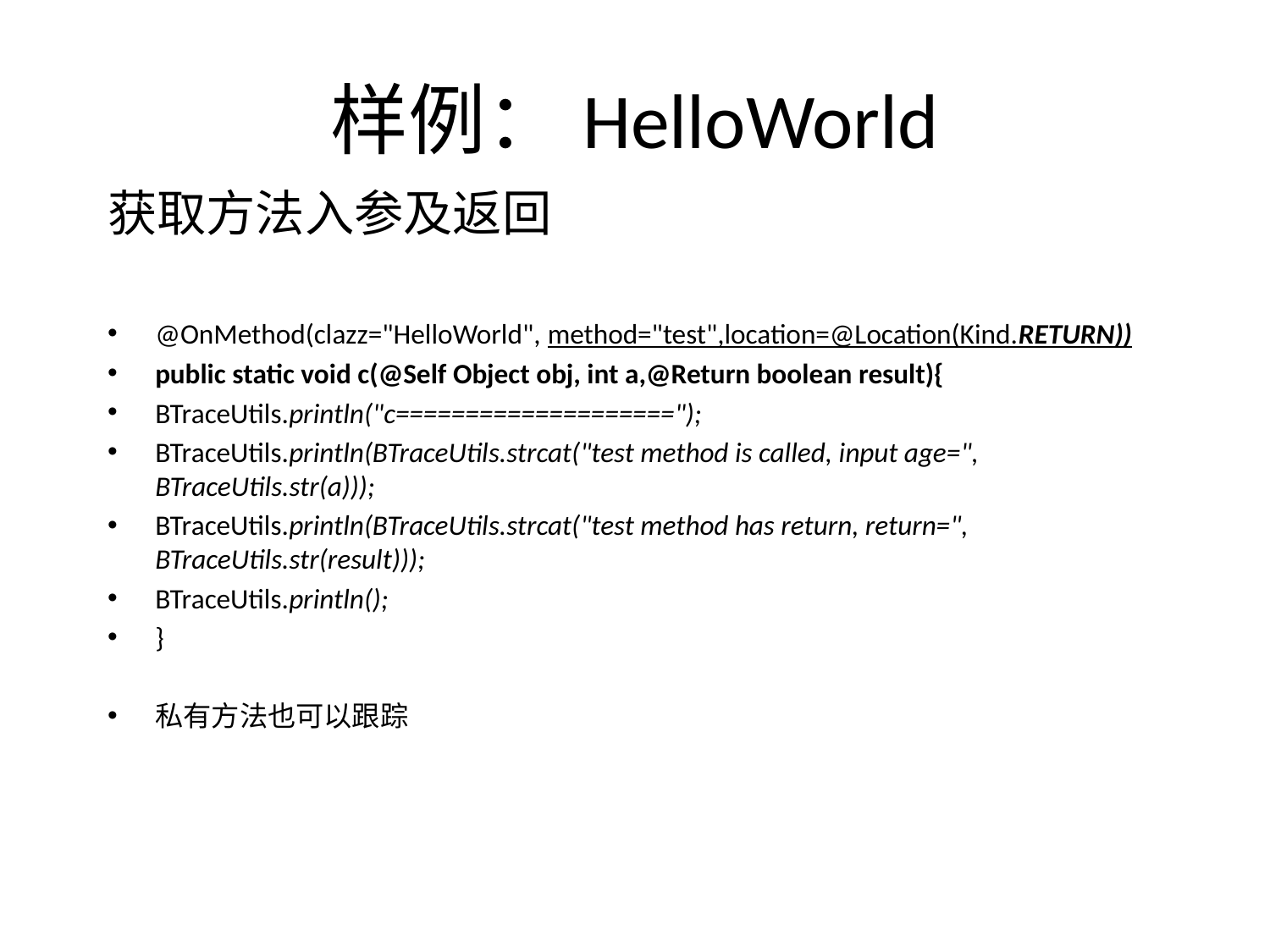

# 样例：HelloWorld
获取方法入参及返回

@OnMethod(clazz="HelloWorld", method="test",location=@Location(Kind.RETURN))
public static void c(@Self Object obj, int a,@Return boolean result){
BTraceUtils.println("c====================");
BTraceUtils.println(BTraceUtils.strcat("test method is called, input age=", BTraceUtils.str(a)));
BTraceUtils.println(BTraceUtils.strcat("test method has return, return=", BTraceUtils.str(result)));
BTraceUtils.println();
}

私有方法也可以跟踪